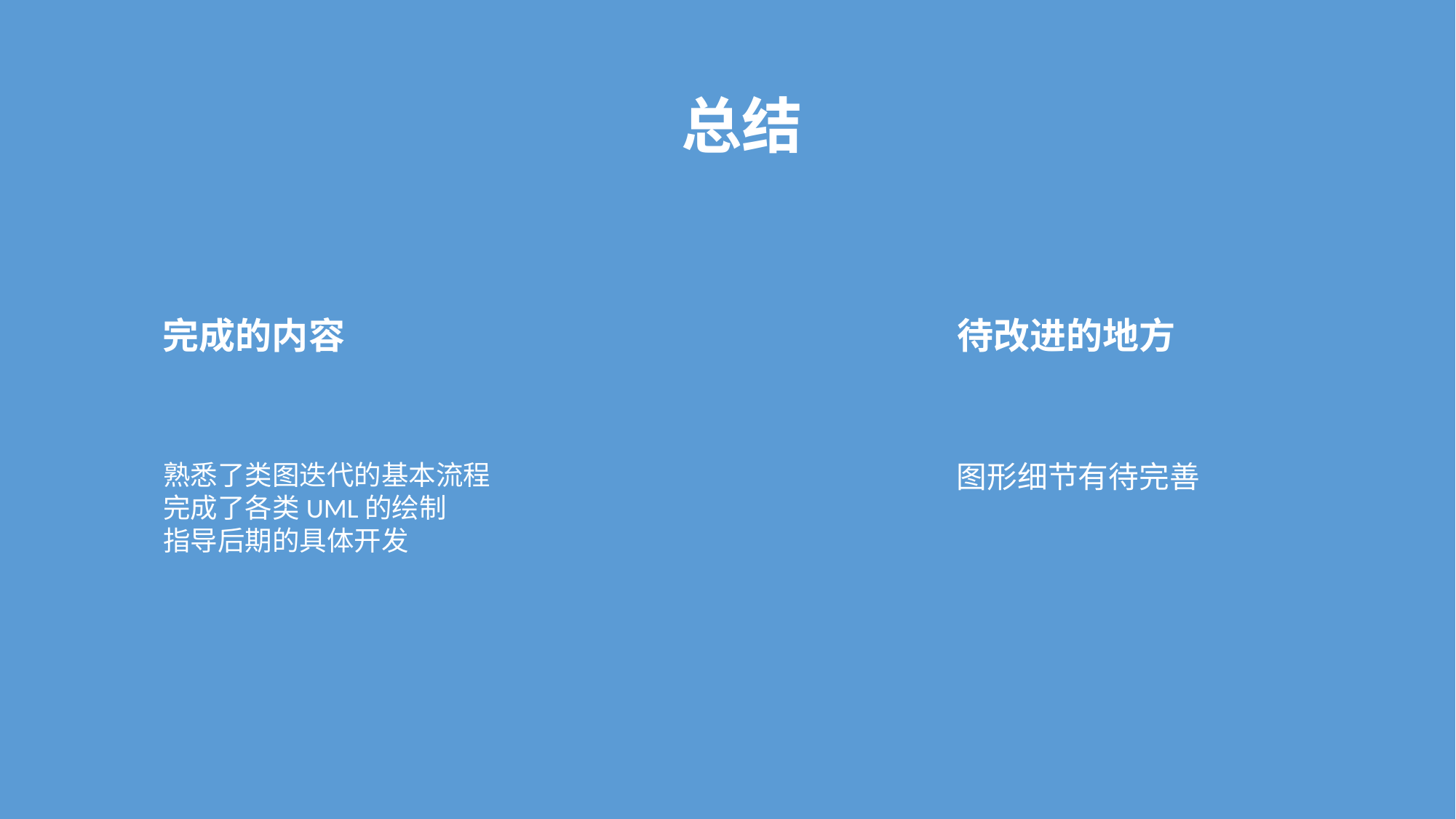

总结
完成的内容
待改进的地方
熟悉了类图迭代的基本流程
完成了各类UML的绘制
指导后期的具体开发

图形细节有待完善